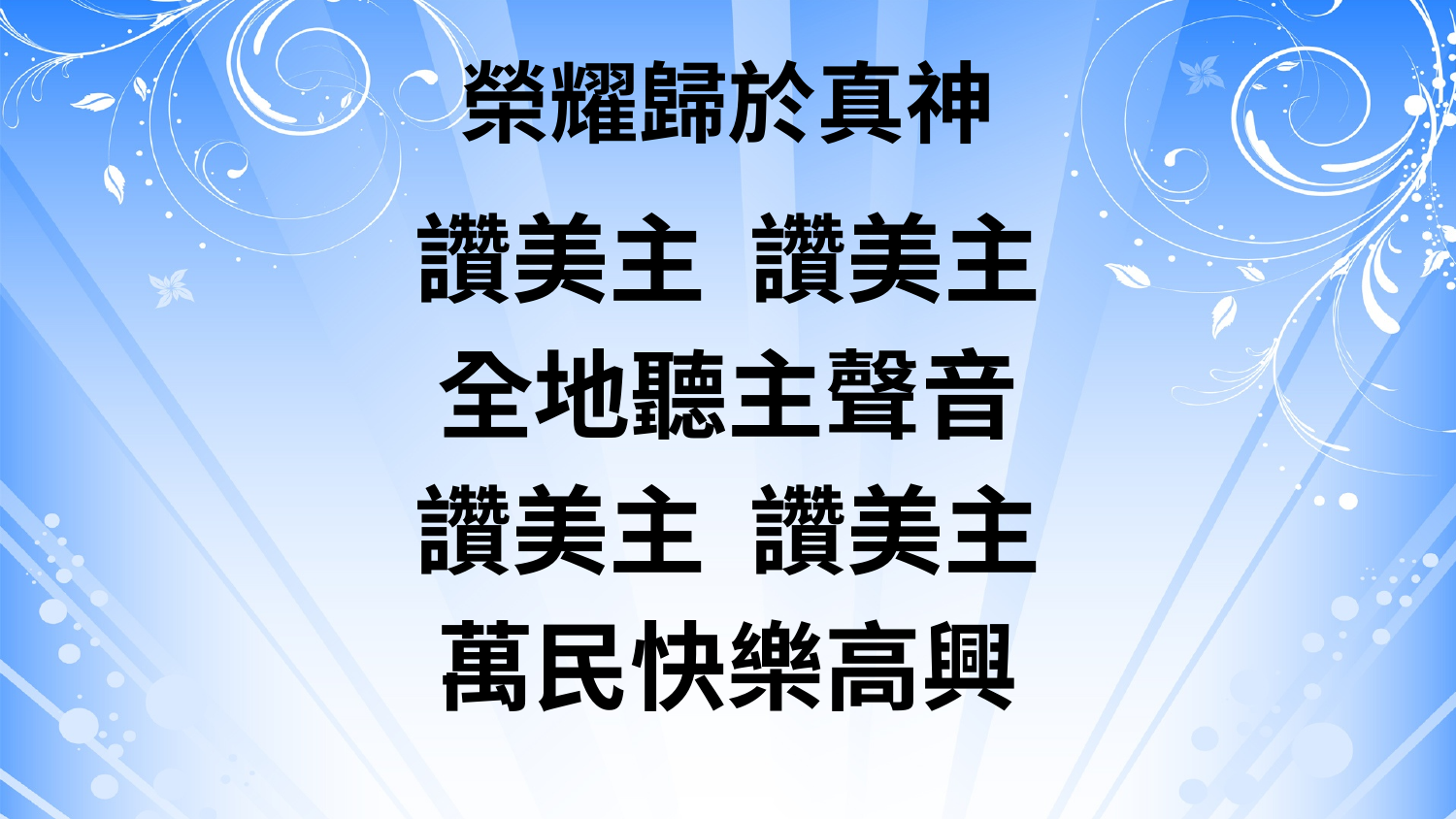

# 榮耀歸於真神
讚美主  讚美主
全地聽主聲音
讚美主  讚美主
萬民快樂高興